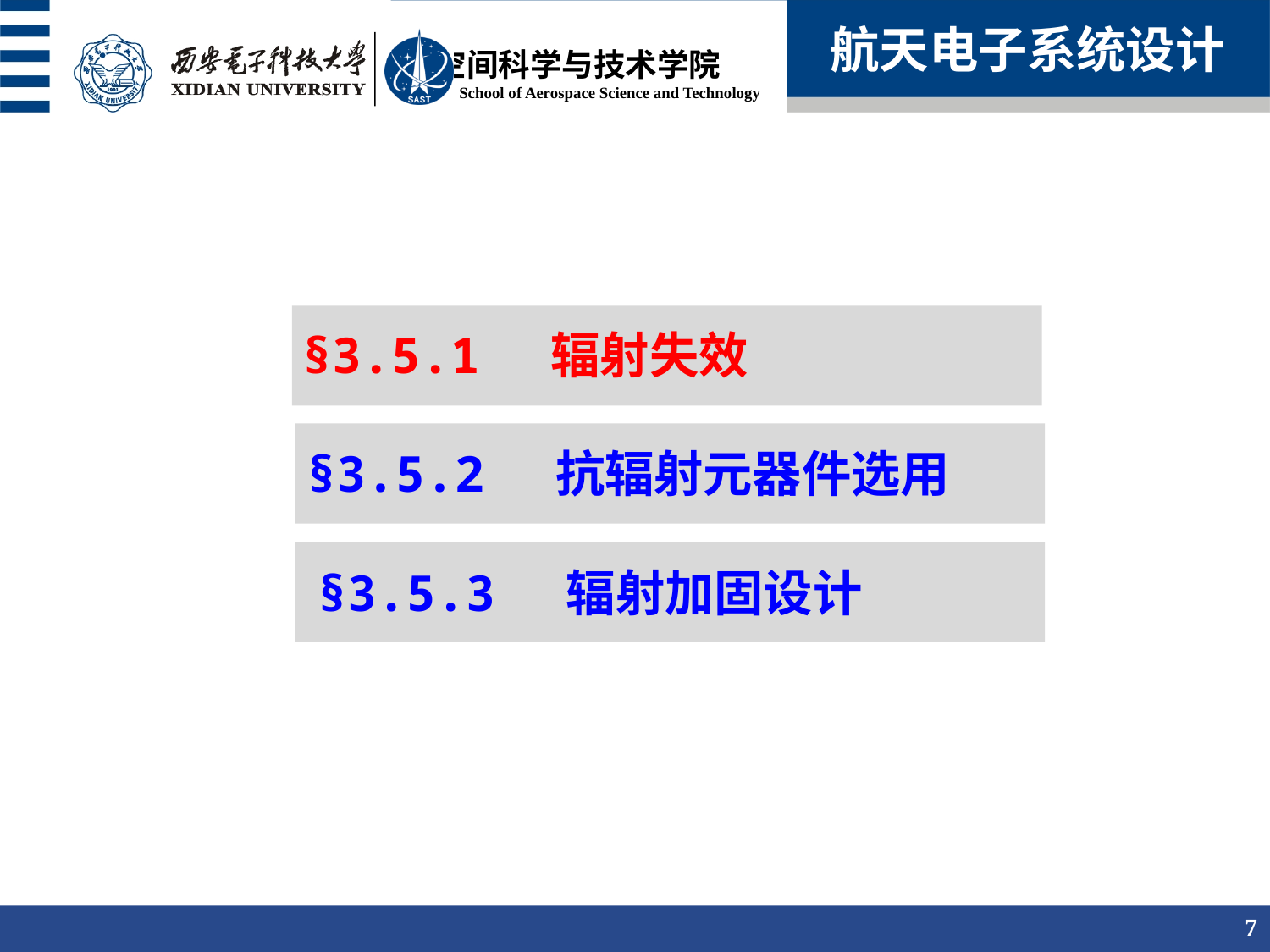

航天电子系统设计

§3.5.1  辐射失效

§3.5.2  抗辐射元器件选用

§3.5.3  辐射加固设计